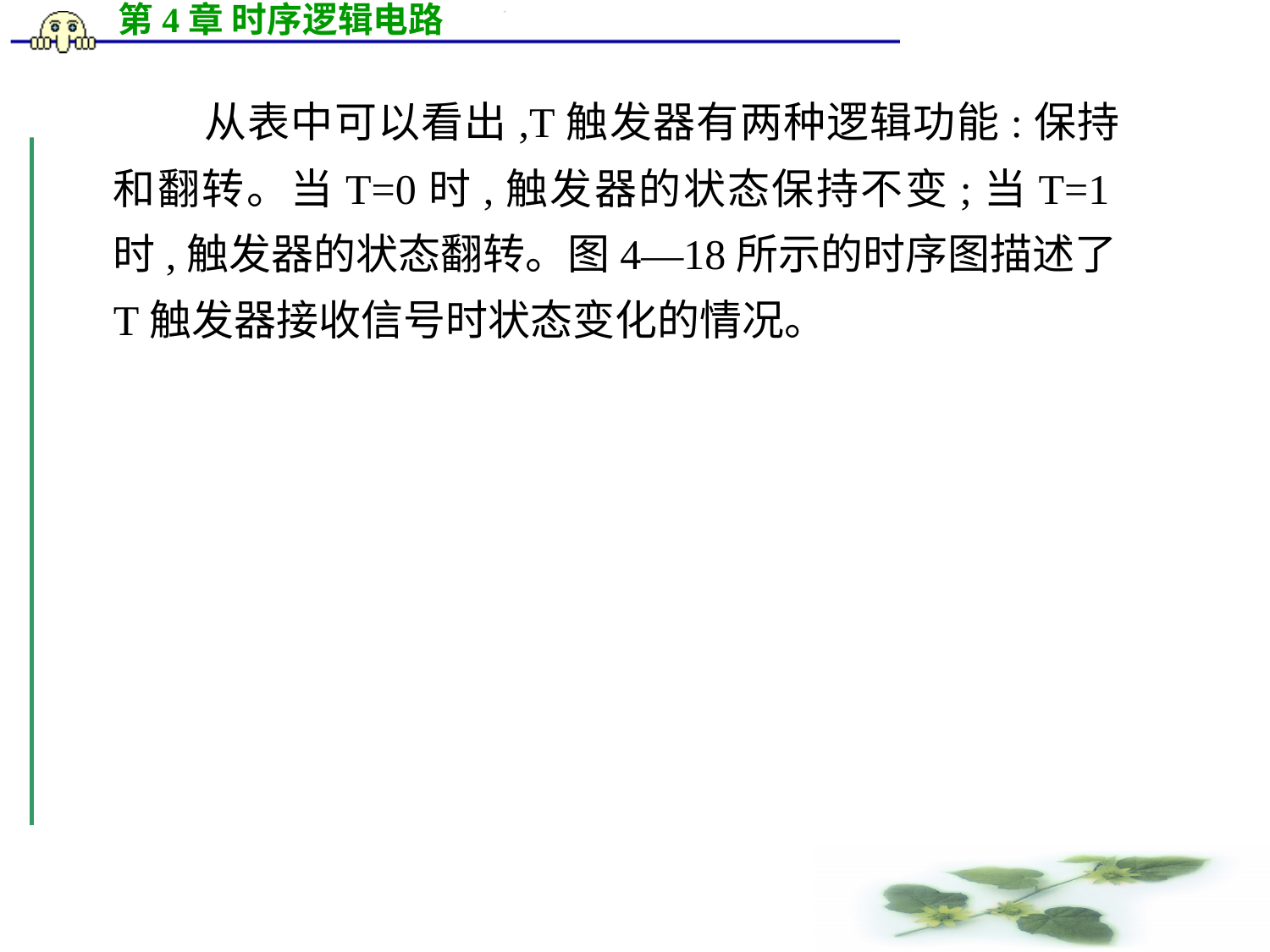

从表中可以看出,T触发器有两种逻辑功能:保持和翻转。当T=0时,触发器的状态保持不变;当T=1时,触发器的状态翻转。图4―18所示的时序图描述了T触发器接收信号时状态变化的情况。